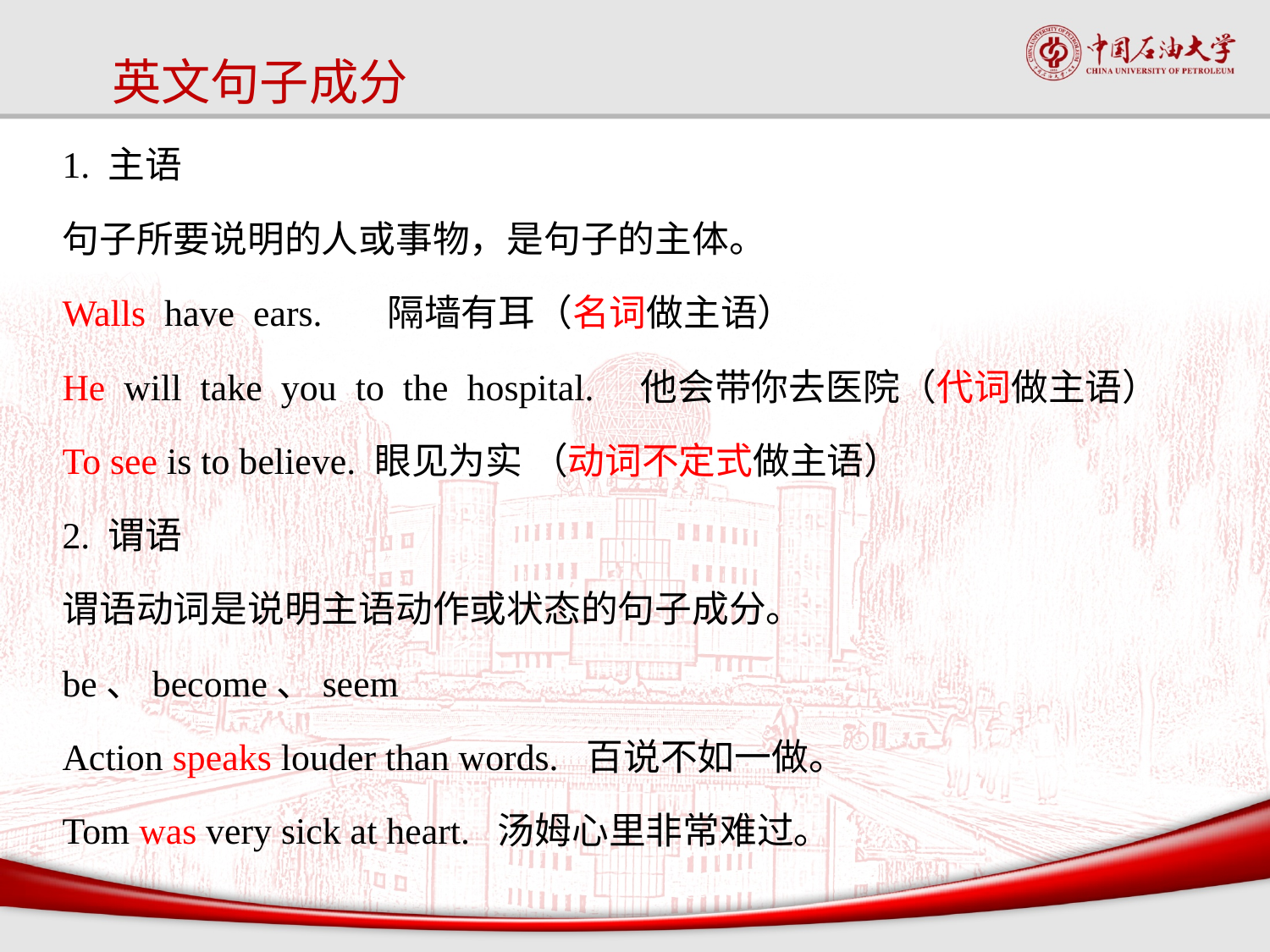

# 英文句子成分
1. 主语
句子所要说明的人或事物，是句子的主体。
Walls have ears.   隔墙有耳（名词做主语）
He will take you to the hospital.  他会带你去医院（代词做主语）
To see is to believe. 眼见为实 （动词不定式做主语）
2. 谓语
谓语动词是说明主语动作或状态的句子成分。
be、become、seem
Action speaks louder than words.  百说不如一做。
Tom was very sick at heart.  汤姆心里非常难过。